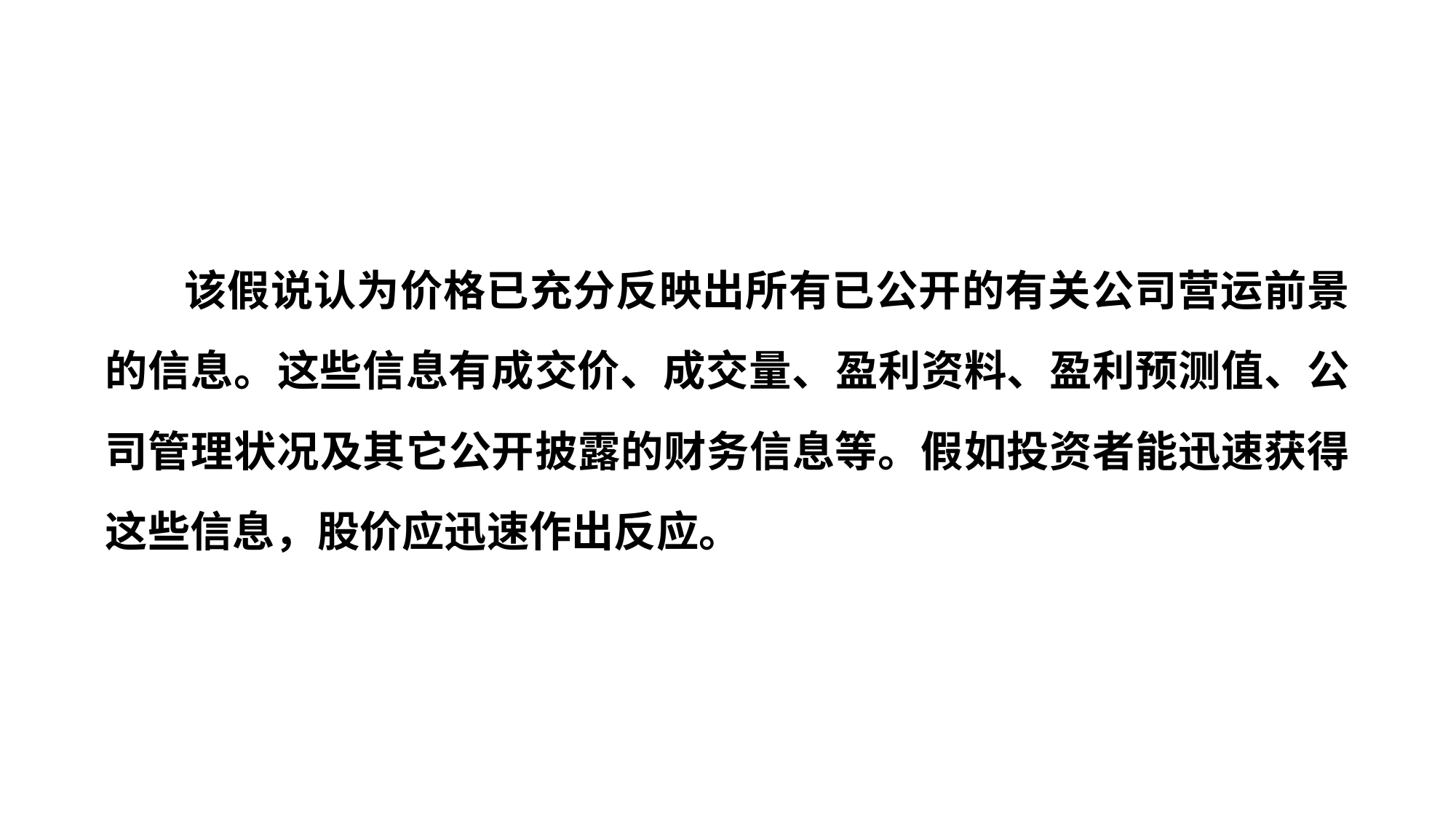

该假说认为价格已充分反映出所有已公开的有关公司营运前景的信息。这些信息有成交价、成交量、盈利资料、盈利预测值、公司管理状况及其它公开披露的财务信息等。假如投资者能迅速获得这些信息，股价应迅速作出反应。